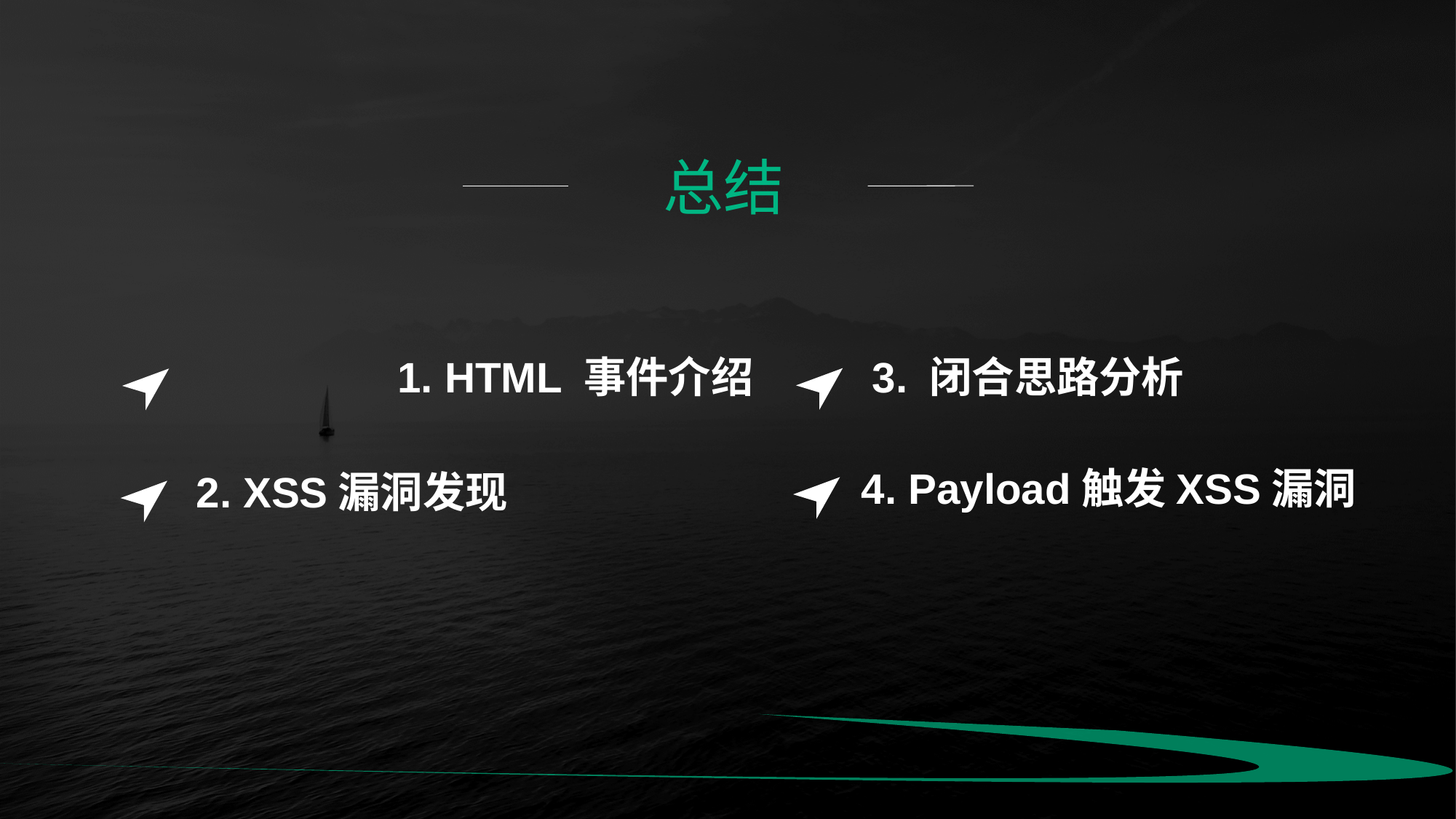

总结
3. 闭合思路分析

4. Payload触发XSS漏洞

1. HTML 事件介绍

2. XSS漏洞发现